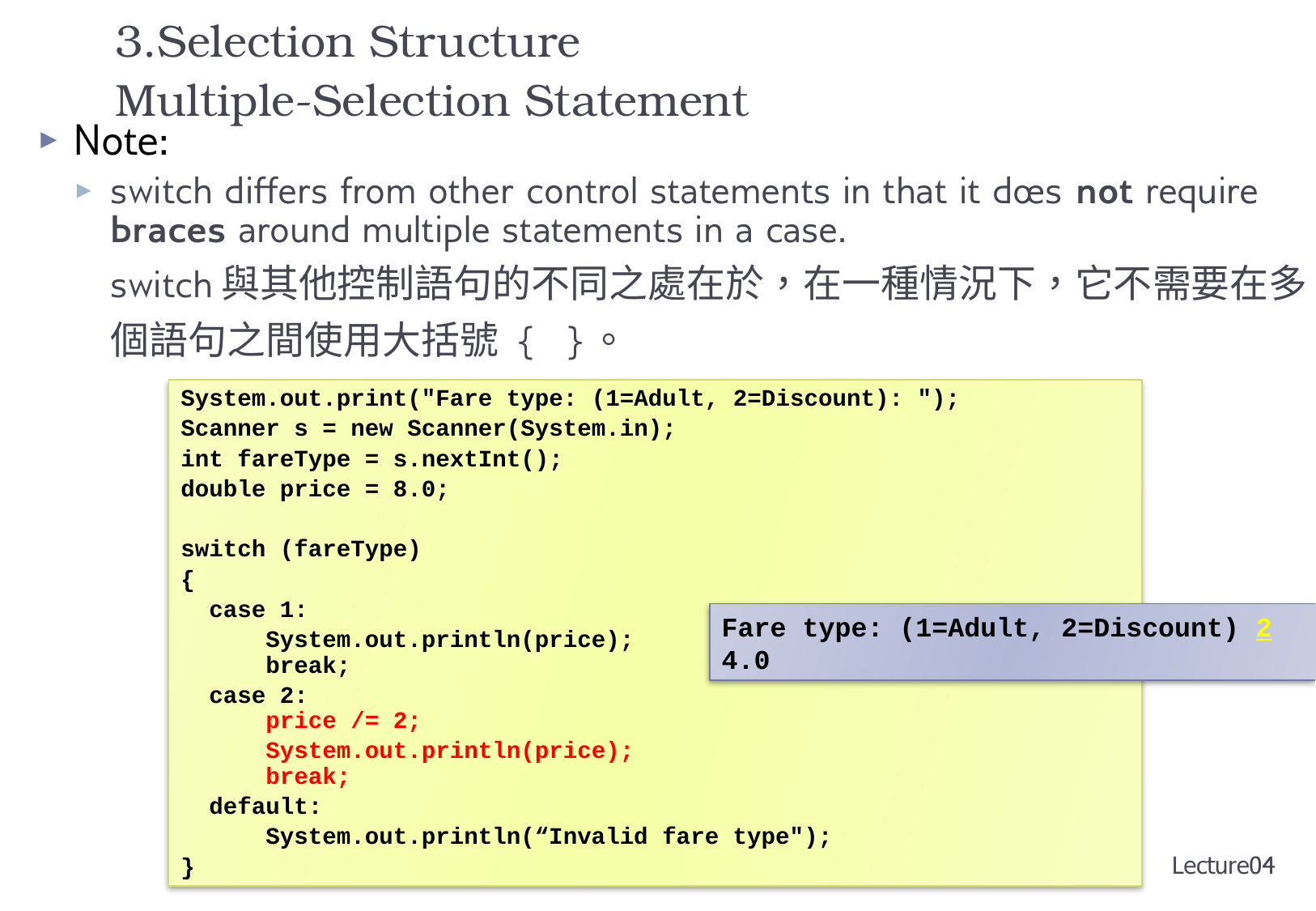

# 3.Selection Structure Multiple-Selection Statement
Note:
switch differs from other control statements in that it does not require braces around multiple statements in a case.
switch與其他控制語句的不同之處在於，在一種情況下，它不需要在多個語句之間使用大括號 {   }。

System.out.print("Fare type: (1=Adult, 2=Discount): ");
Scanner s = new Scanner(System.in);
int fareType = s.nextInt();
double price = 8.0;

switch (fareType)
{
  case 1:
      System.out.println(price);
      break;
  case 2:
      price /= 2;
      System.out.println(price);
      break;
  default:
      System.out.println(“Invalid fare type");
}
Fare type: (1=Adult, 2=Discount) 2
4.0
26
Lecture04